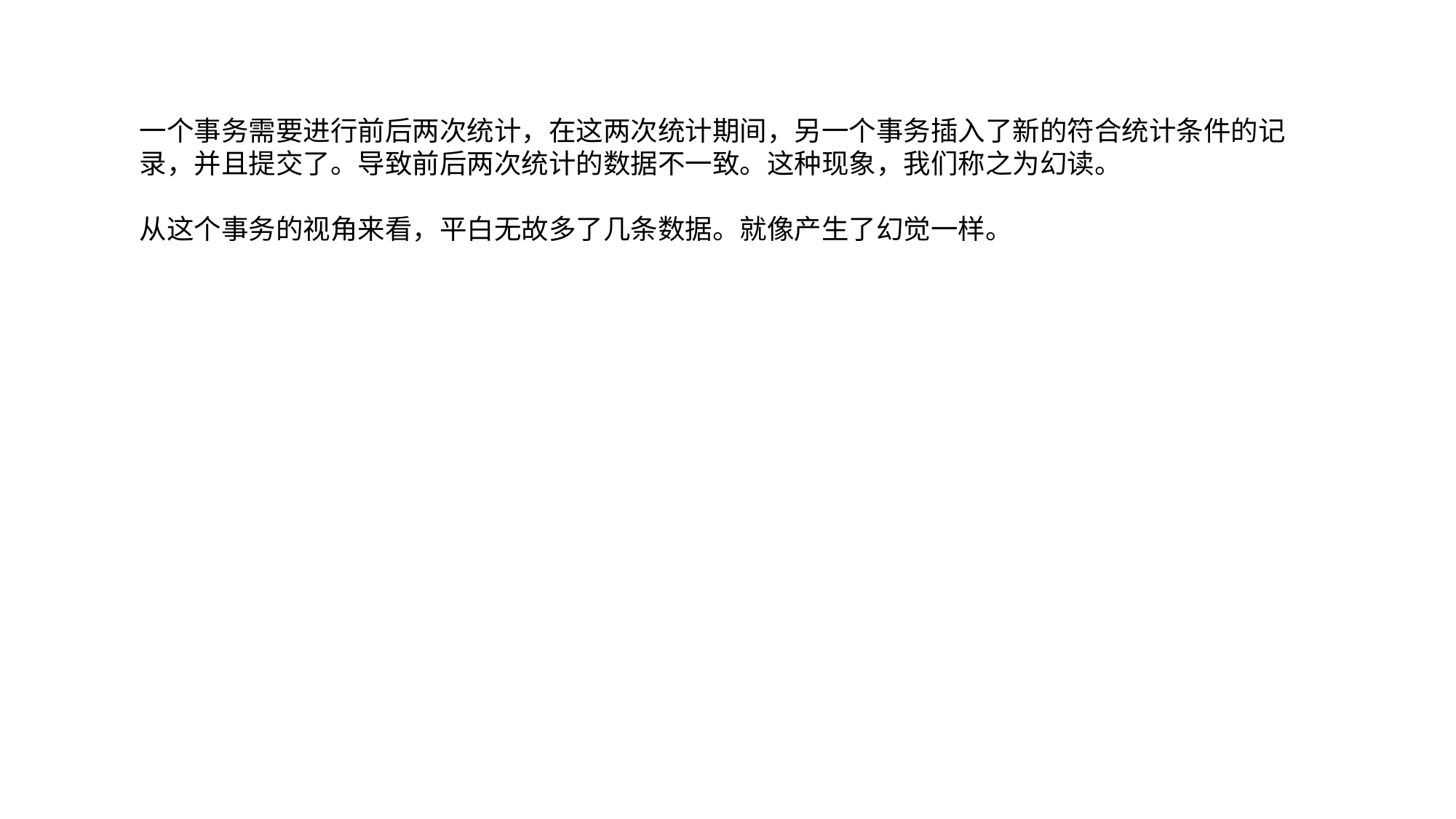

一个事务需要进行前后两次统计，在这两次统计期间，另一个事务插入了新的符合统计条件的记录，并且提交了。导致前后两次统计的数据不一致。这种现象，我们称之为幻读。

从这个事务的视角来看，平白无故多了几条数据。就像产生了幻觉一样。